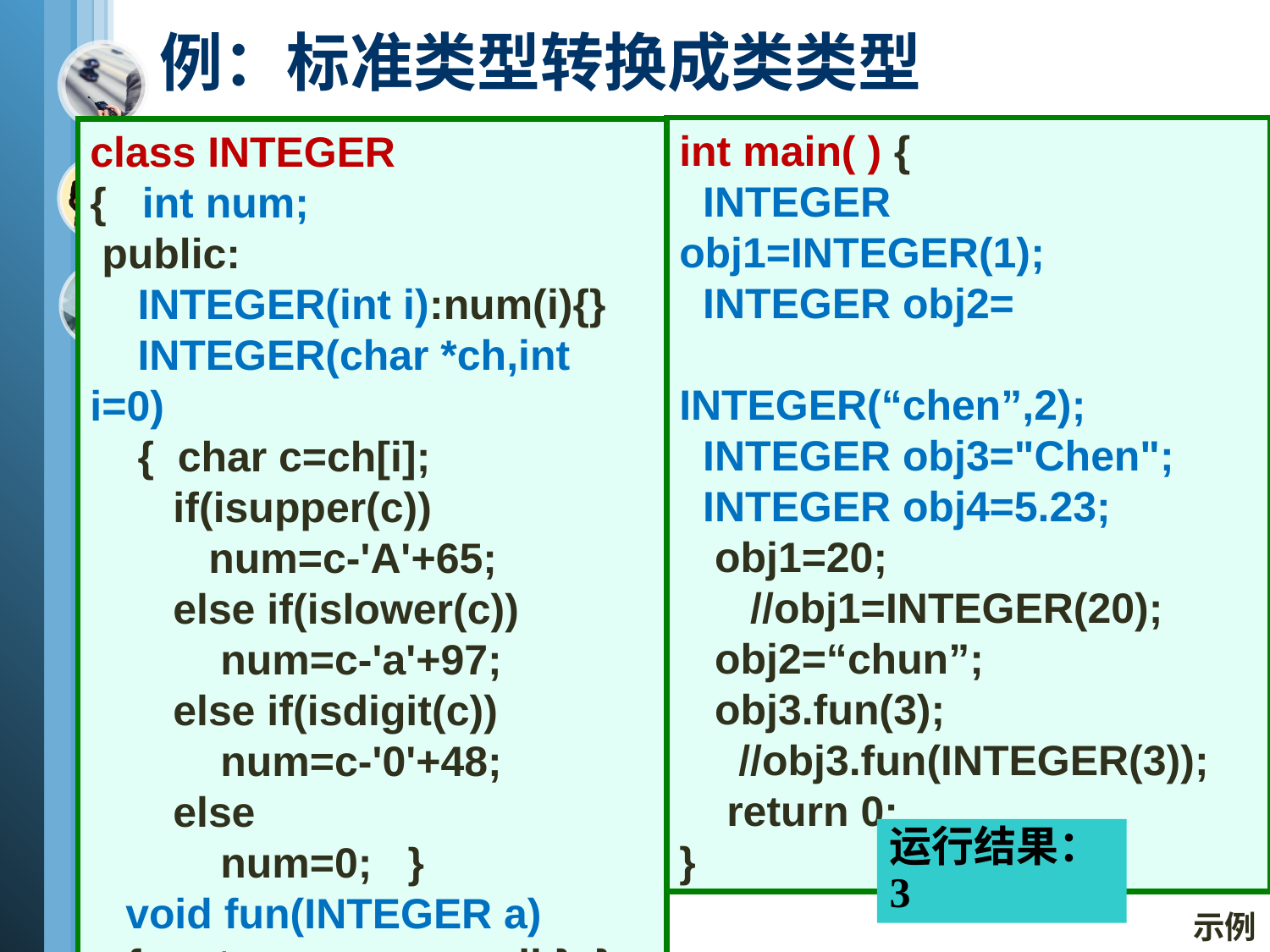

# 例：标准类型转换成类类型
int main( ) {
  INTEGER obj1=INTEGER(1);
  INTEGER obj2=
               INTEGER(“chen”,2);
  INTEGER obj3="Chen";
  INTEGER obj4=5.23;
   obj1=20;
      //obj1=INTEGER(20);
   obj2=“chun”;
   obj3.fun(3);
     //obj3.fun(INTEGER(3));
    return 0;
}
class INTEGER
{   int num;
 public:
    INTEGER(int i):num(i){}
    INTEGER(char *ch,int i=0)
    {  char c=ch[i];
       if(isupper(c))
          num=c-'A'+65;
       else if(islower(c))
           num=c-'a'+97;
       else if(isdigit(c))
           num=c-'0'+48;
       else
           num=0;   }
   void fun(INTEGER a)
   {cout<<a.num<<endl;}  };
运行结果：
3
示例